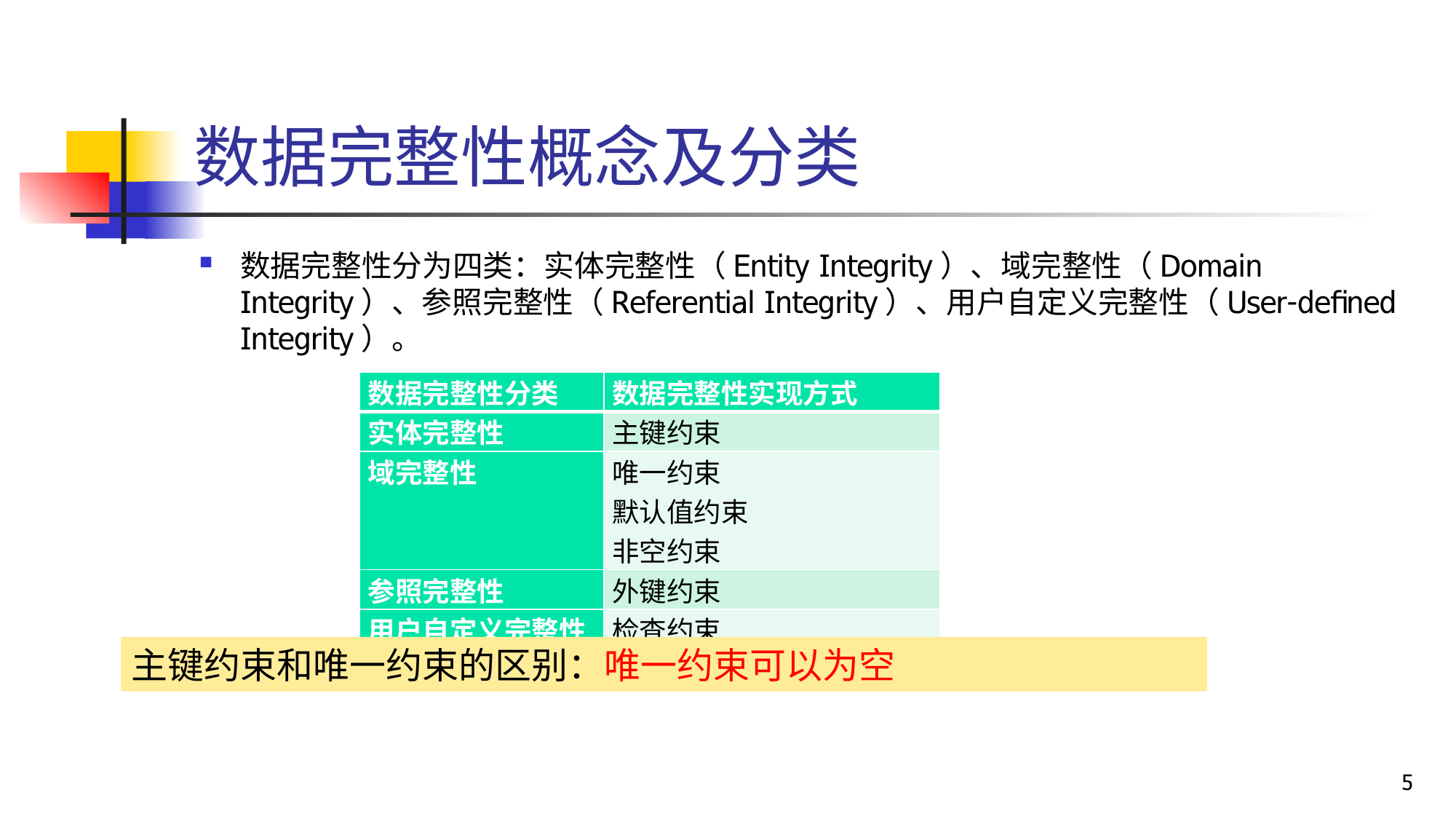

# 数据完整性概念及分类
数据完整性分为四类：实体完整性（Entity Integrity）、域完整性（Domain Integrity）、参照完整性（Referential Integrity）、用户自定义完整性（User-defined Integrity）。
| 数据完整性分类 | 数据完整性实现方式 |
| --- | --- |
| 实体完整性 | 主键约束 |
| 域完整性 | 唯一约束 默认值约束 非空约束 |
| 参照完整性 | 外键约束 |
| 用户自定义完整性 | 检查约束 |
主键约束和唯一约束的区别：唯一约束可以为空
5